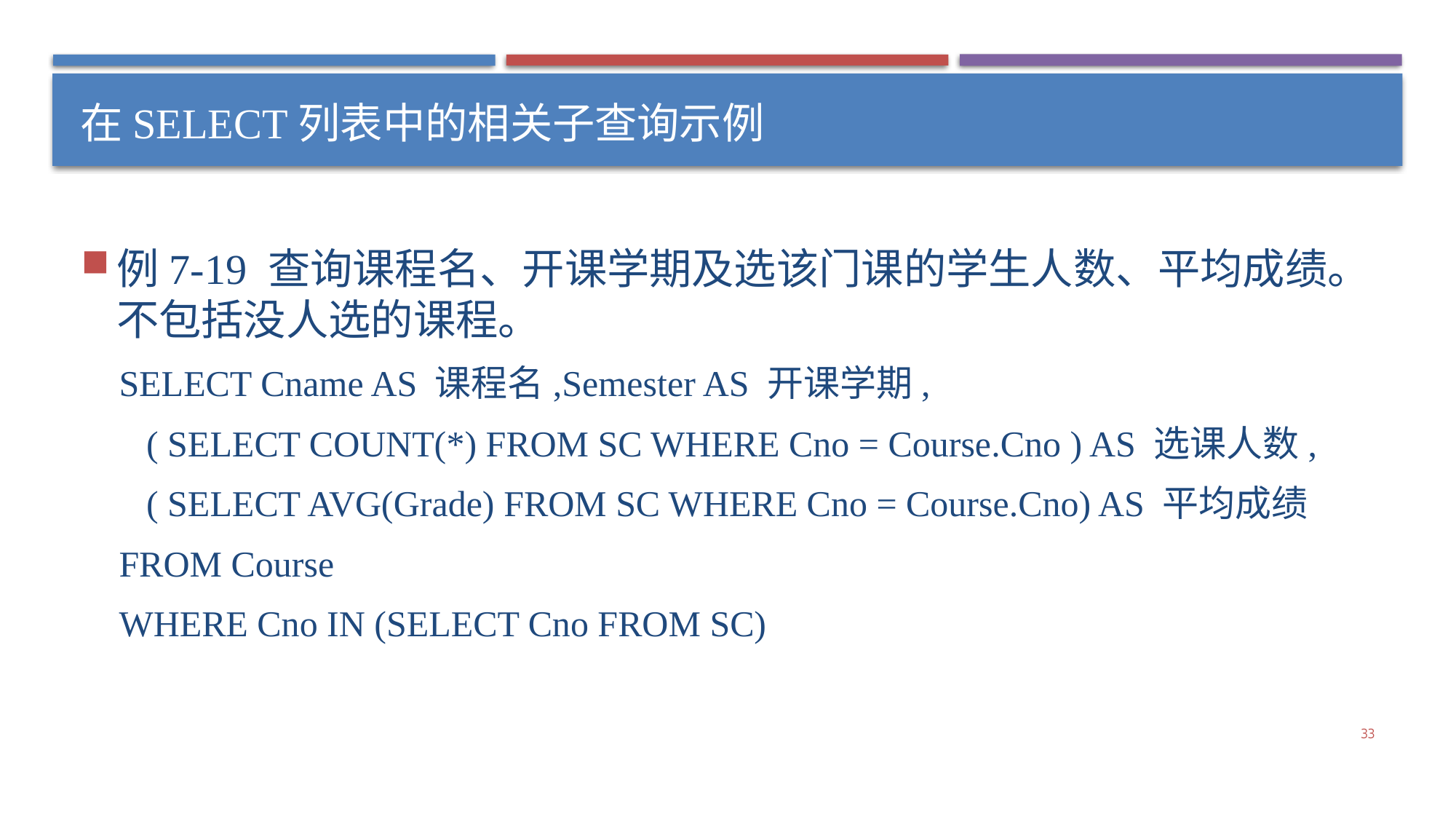

# 在SELECT列表中的相关子查询示例
例7-19 查询课程名、开课学期及选该门课的学生人数、平均成绩。不包括没人选的课程。
SELECT Cname AS 课程名,Semester AS 开课学期,
   ( SELECT COUNT(*) FROM SC WHERE Cno = Course.Cno ) AS 选课人数,
   ( SELECT AVG(Grade) FROM SC WHERE Cno = Course.Cno) AS 平均成绩
FROM Course
WHERE Cno IN (SELECT Cno FROM SC)
33